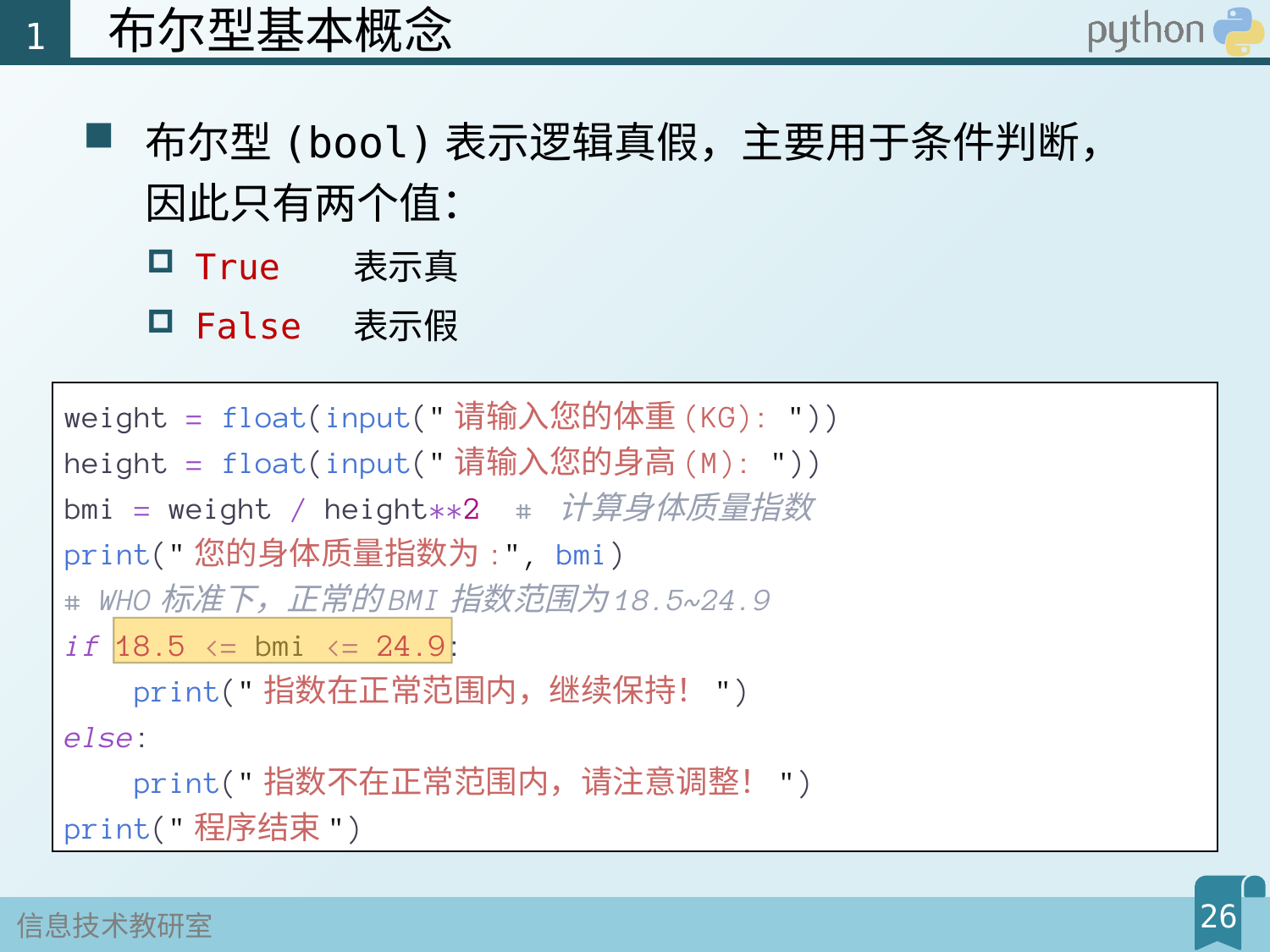

1
# 布尔型基本概念
布尔型(bool)表示逻辑真假，主要用于条件判断，因此只有两个值：
True   表示真
False  表示假

weight = float(input("请输入您的体重(KG): "))
height = float(input("请输入您的身高(M): "))
bmi = weight / height**2  # 计算身体质量指数
print("您的身体质量指数为:", bmi)
# WHO标准下，正常的BMI指数范围为18.5~24.9
if 18.5 <= bmi <= 24.9:
    print("指数在正常范围内，继续保持！")
else:
    print("指数不在正常范围内，请注意调整！")
print("程序结束")

26